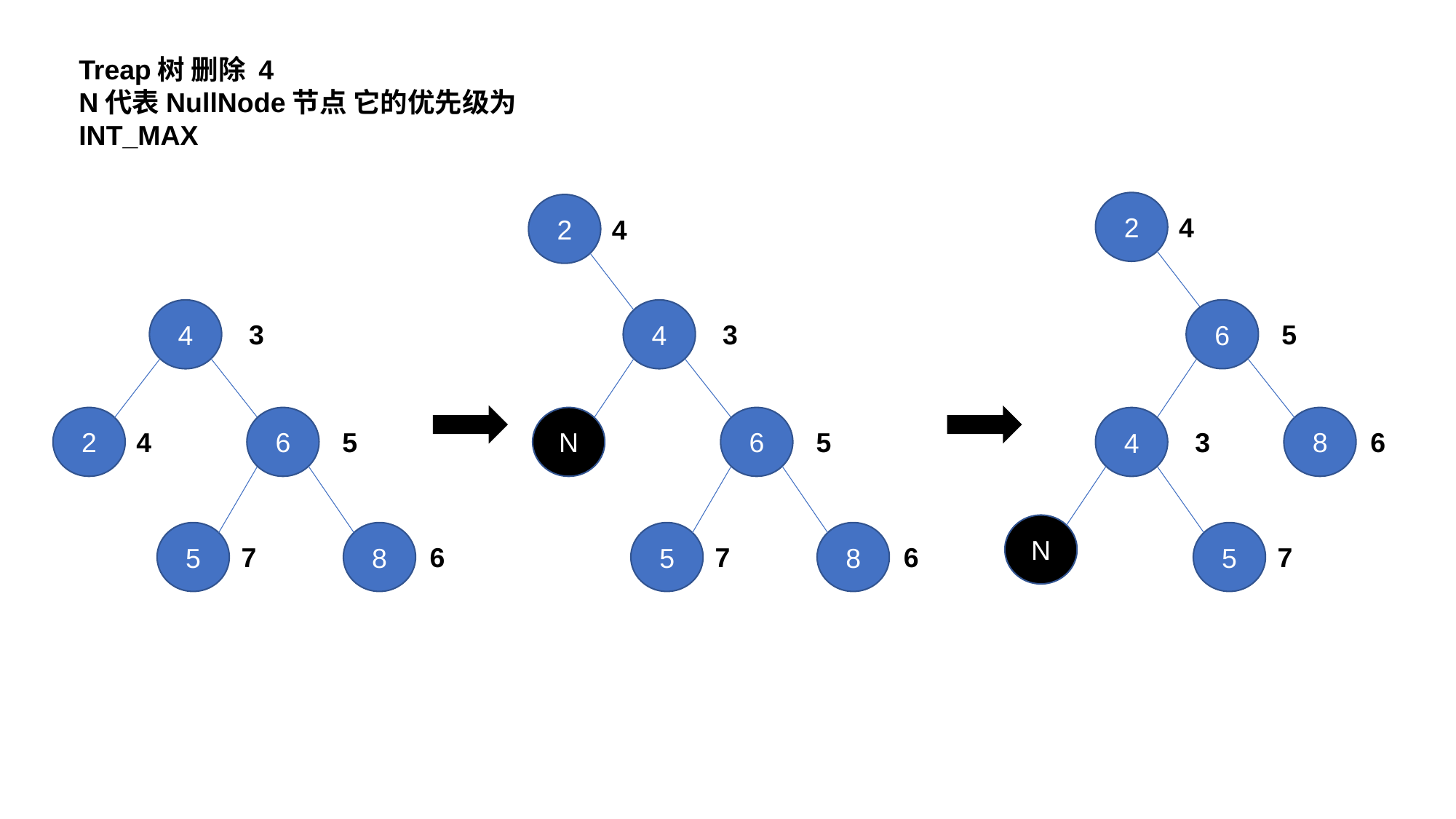

Treap树 删除 4
N代表NullNode节点 它的优先级为INT_MAX
2
2
4
4
6
4
4
3
5
3

N
6
8
2
6
4
5
6
5
3
4
N
8
8
5
5
5
7
6
7
7
6